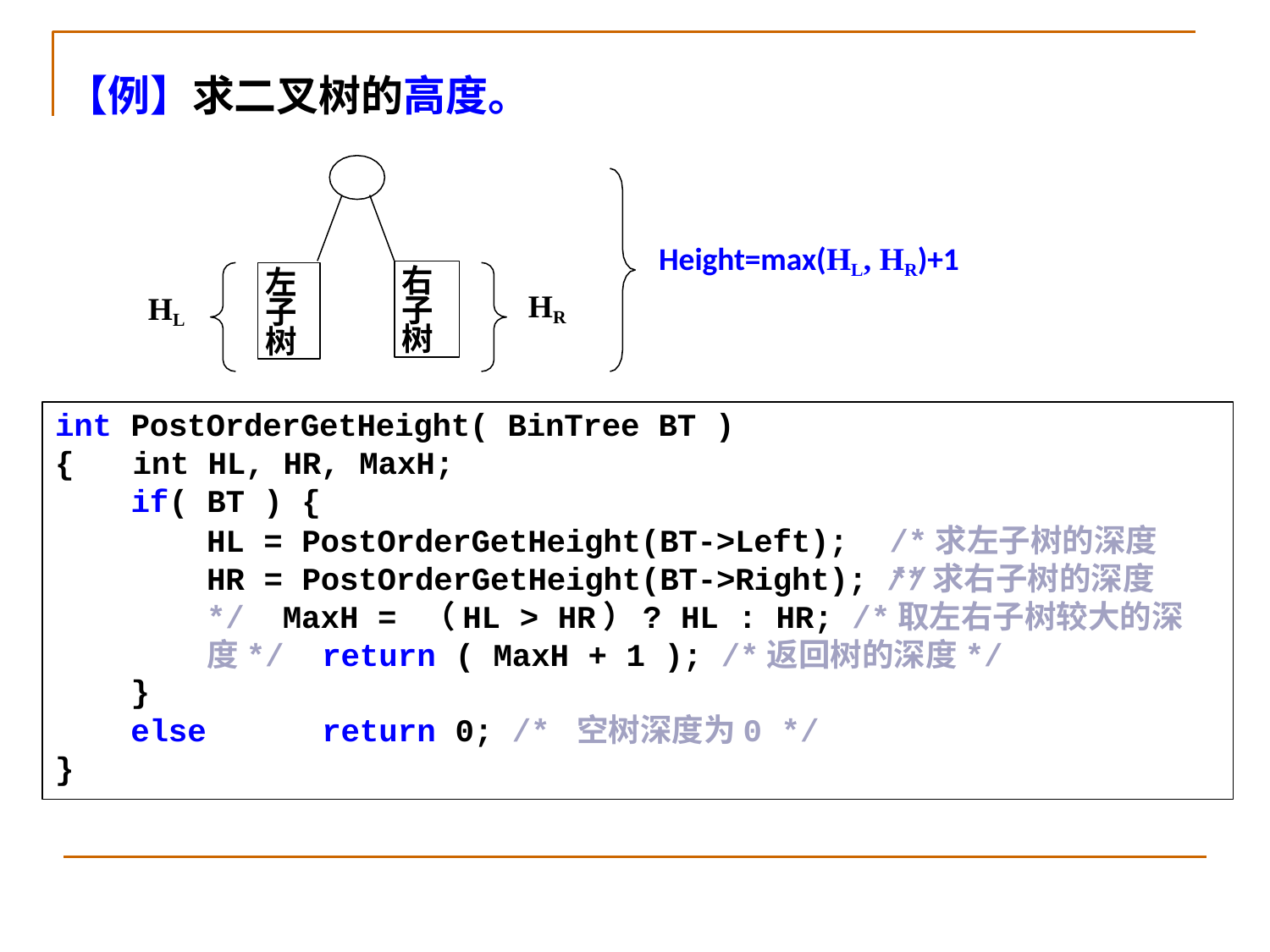

# 【例】求二叉树的高度。

Height=max(HL, HR)+1
右 子 树

左 子 树
HR
HL

int PostOrderGetHeight( BinTree BT )
{	int HL, HR, MaxH;
if( BT ) {
HL = PostOrderGetHeight(BT->Left);
/*求左子树的深度*/
HR = PostOrderGetHeight(BT->Right); /*求右子树的深度*/  MaxH = （HL > HR）? HL : HR; /*取左右子树较大的深度*/  return ( MaxH + 1 ); /*返回树的深度*/
}
else	return 0; /* 空树深度为0 */
}